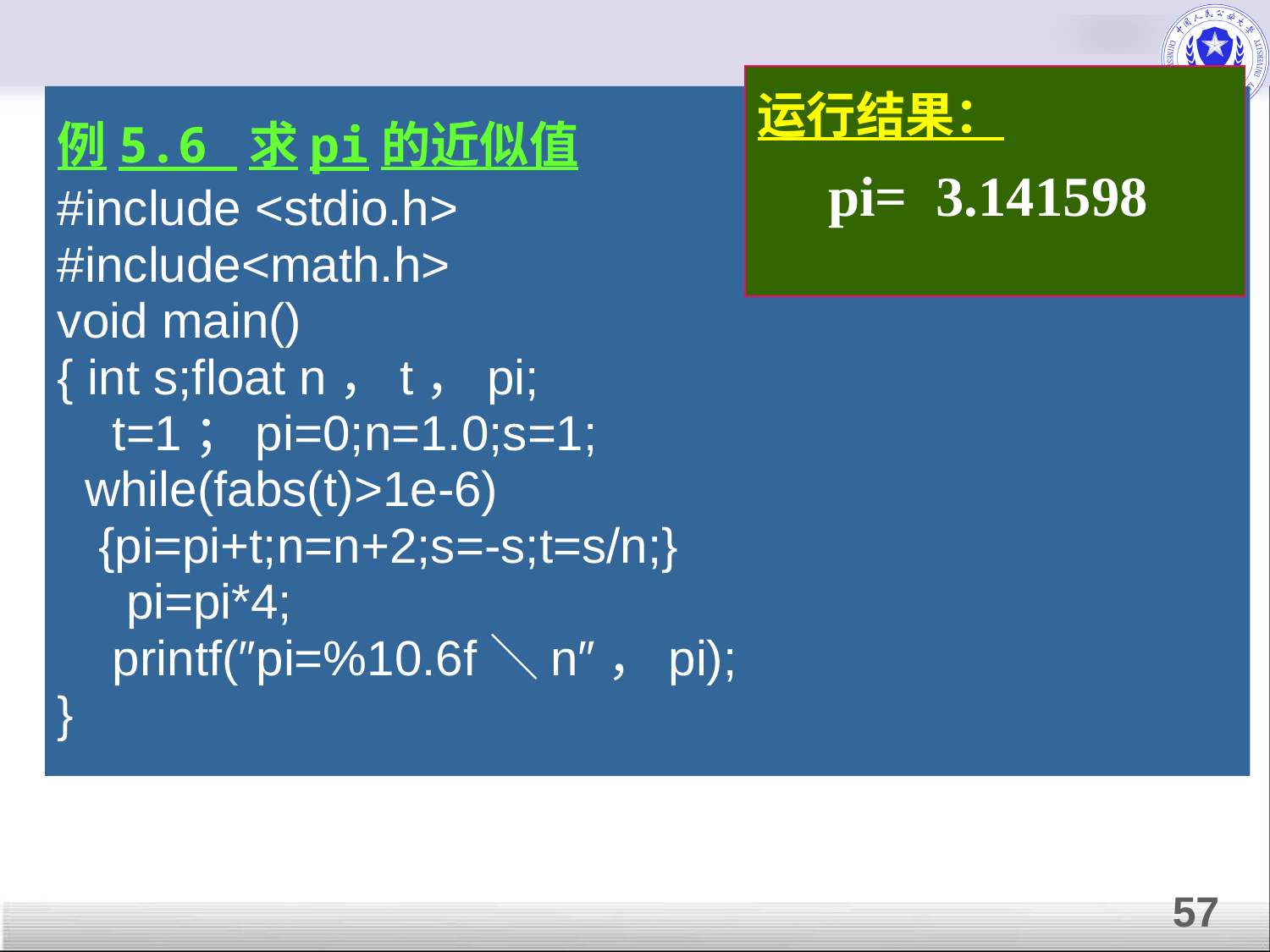

运行结果：
     pi=  3.141598
例5.6 求pi的近似值
#include <stdio.h>
#include<math.h>
void main()
{ int s;float n，t，pi;
    t=1；pi=0;n=1.0;s=1;
  while(fabs(t)>1e-6)
   {pi=pi+t;n=n+2;s=-s;t=s/n;}
     pi=pi*4;
    printf(″pi=%10.6f＼n″，pi);
}